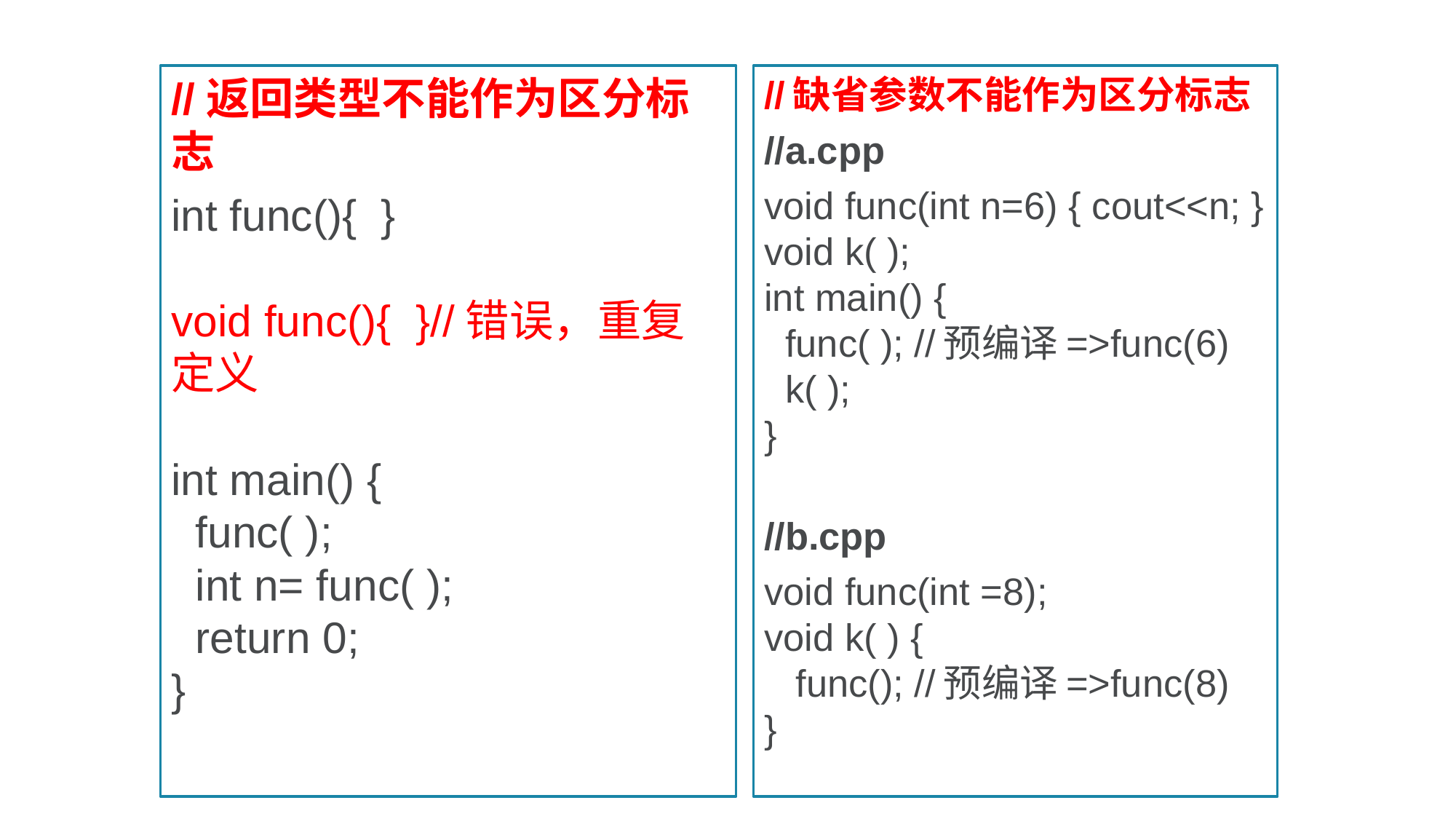

//返回类型不能作为区分标志
int func(){  }
void func(){  }//错误，重复定义
int main() {
  func( );
  int n= func( );
  return 0;
}

//缺省参数不能作为区分标志
//a.cpp
void func(int n=6) { cout<<n; }
void k( );
int main() {
  func( ); //预编译=>func(6)
  k( );
}
//b.cpp
void func(int =8);
void k( ) {
   func(); //预编译=>func(8)
}